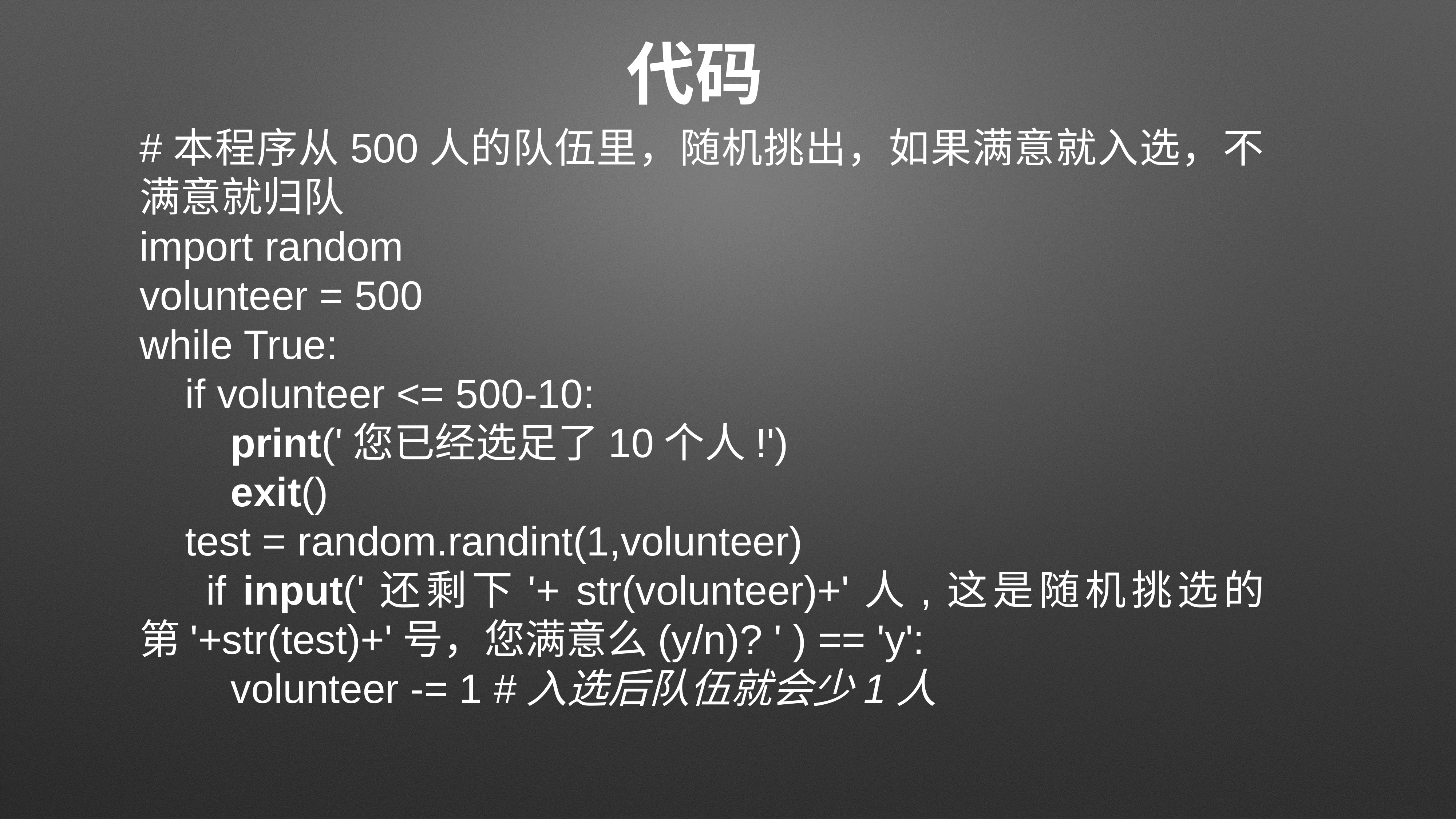

# 代码
#本程序从500人的队伍里，随机挑出，如果满意就入选，不满意就归队
import random
volunteer = 500
while True:
    if volunteer <= 500-10:
        print('您已经选足了10个人!')
        exit()
    test = random.randint(1,volunteer)
    if input('还剩下'+ str(volunteer)+'人,这是随机挑选的第'+str(test)+'号，您满意么(y/n)? ' ) == 'y':
        volunteer -= 1 #入选后队伍就会少1人